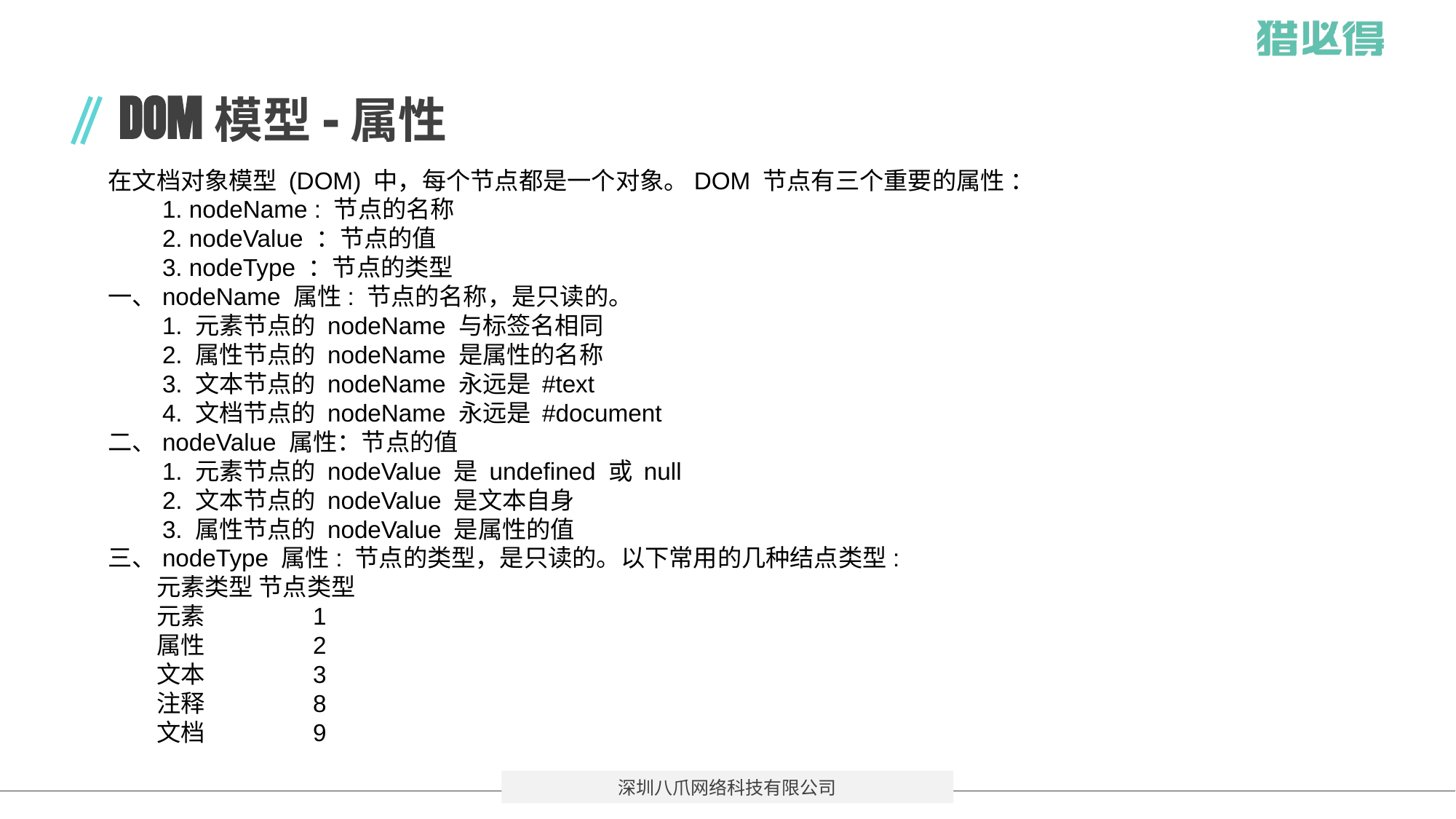

# DOM模型-属性
在文档对象模型 (DOM) 中，每个节点都是一个对象。DOM 节点有三个重要的属性 ：
　　1. nodeName : 节点的名称
　　2. nodeValue ：节点的值
　　3. nodeType ：节点的类型
一、nodeName 属性: 节点的名称，是只读的。
　　1. 元素节点的 nodeName 与标签名相同
　　2. 属性节点的 nodeName 是属性的名称
　　3. 文本节点的 nodeName 永远是 #text
　　4. 文档节点的 nodeName 永远是 #document
二、nodeValue 属性：节点的值
　　1. 元素节点的 nodeValue 是 undefined 或 null
　　2. 文本节点的 nodeValue 是文本自身
　　3. 属性节点的 nodeValue 是属性的值
三、nodeType 属性: 节点的类型，是只读的。以下常用的几种结点类型:
　　元素类型 节点类型
　　元素 　　　　1
　　属性　　　　 2
　　文本　　　　 3
　　注释　　　　 8
　　文档 　　　　9